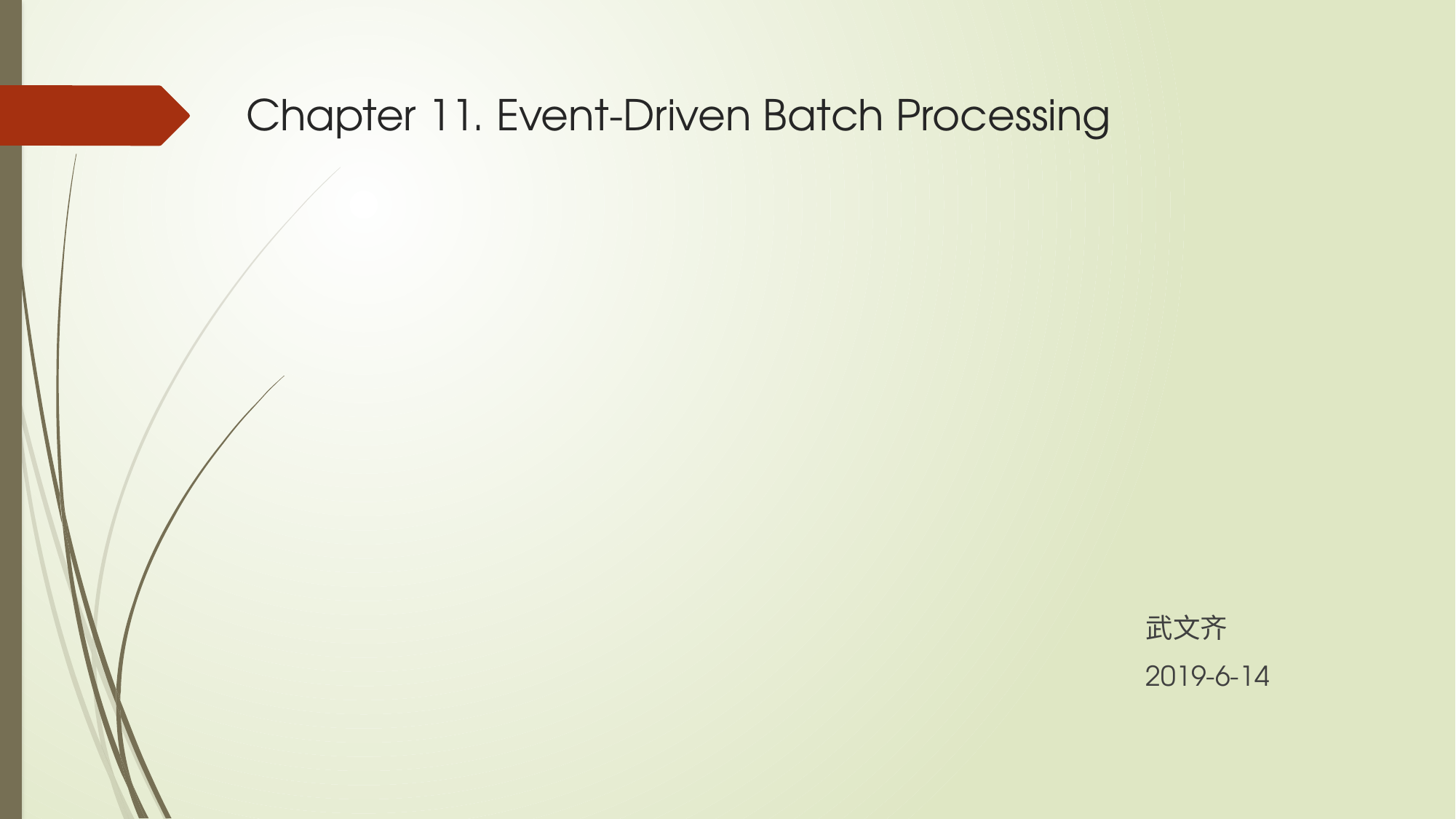

# Chapter 11. Event-Driven Batch Processing
武文齐
2019-6-14